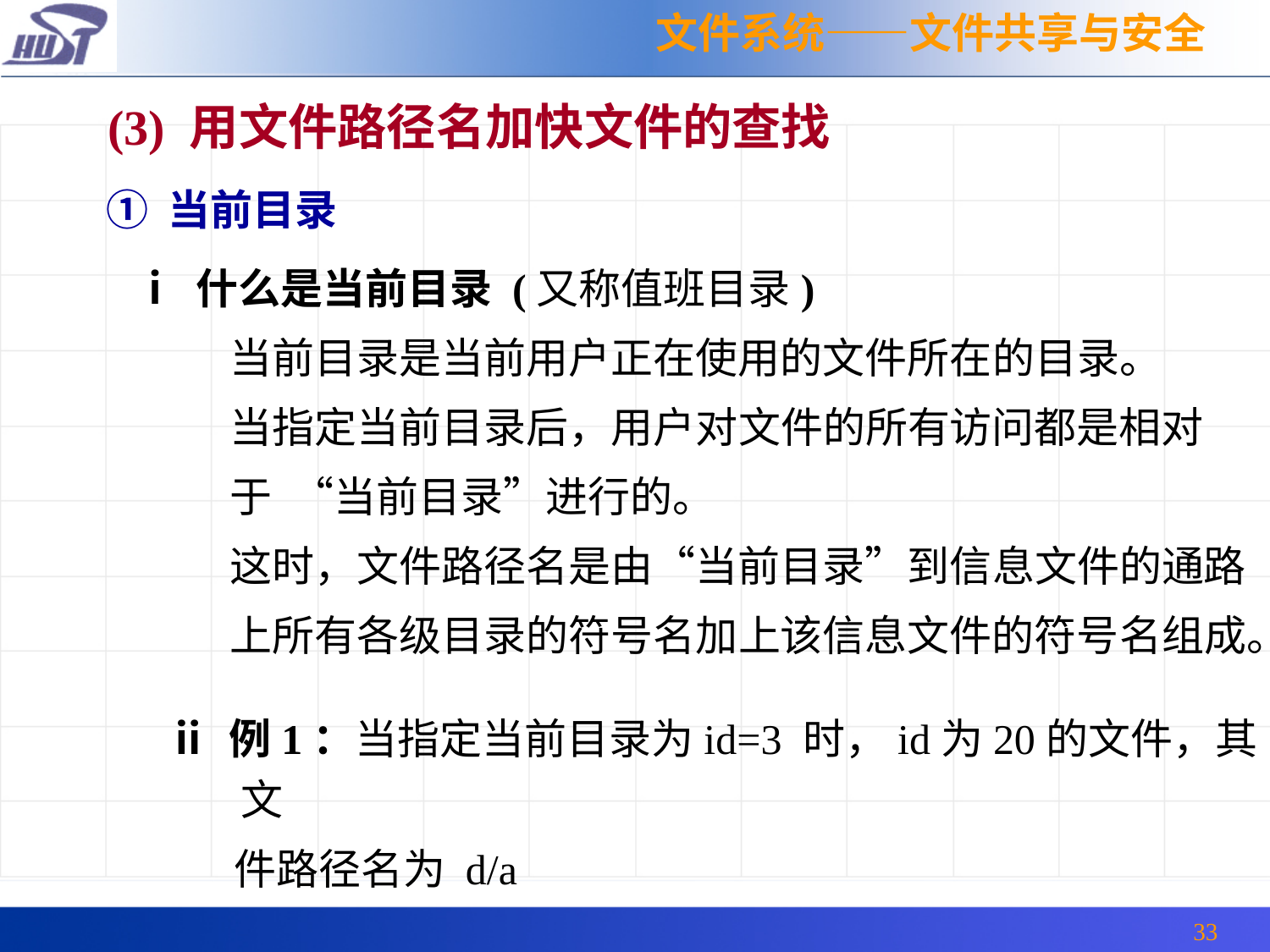

文件系统——文件共享与安全
(3) 用文件路径名加快文件的查找
① 当前目录
   ⅰ 什么是当前目录 (又称值班目录)
            当前目录是当前用户正在使用的文件所在的目录。
            当指定当前目录后，用户对文件的所有访问都是相对
            于  “当前目录”进行的。
            这时，文件路径名是由“当前目录”到信息文件的通路
            上所有各级目录的符号名加上该信息文件的符号名组成。
ⅱ 例1：当指定当前目录为id=3 时，id为20的文件，其文
      件路径名为 d/a
33